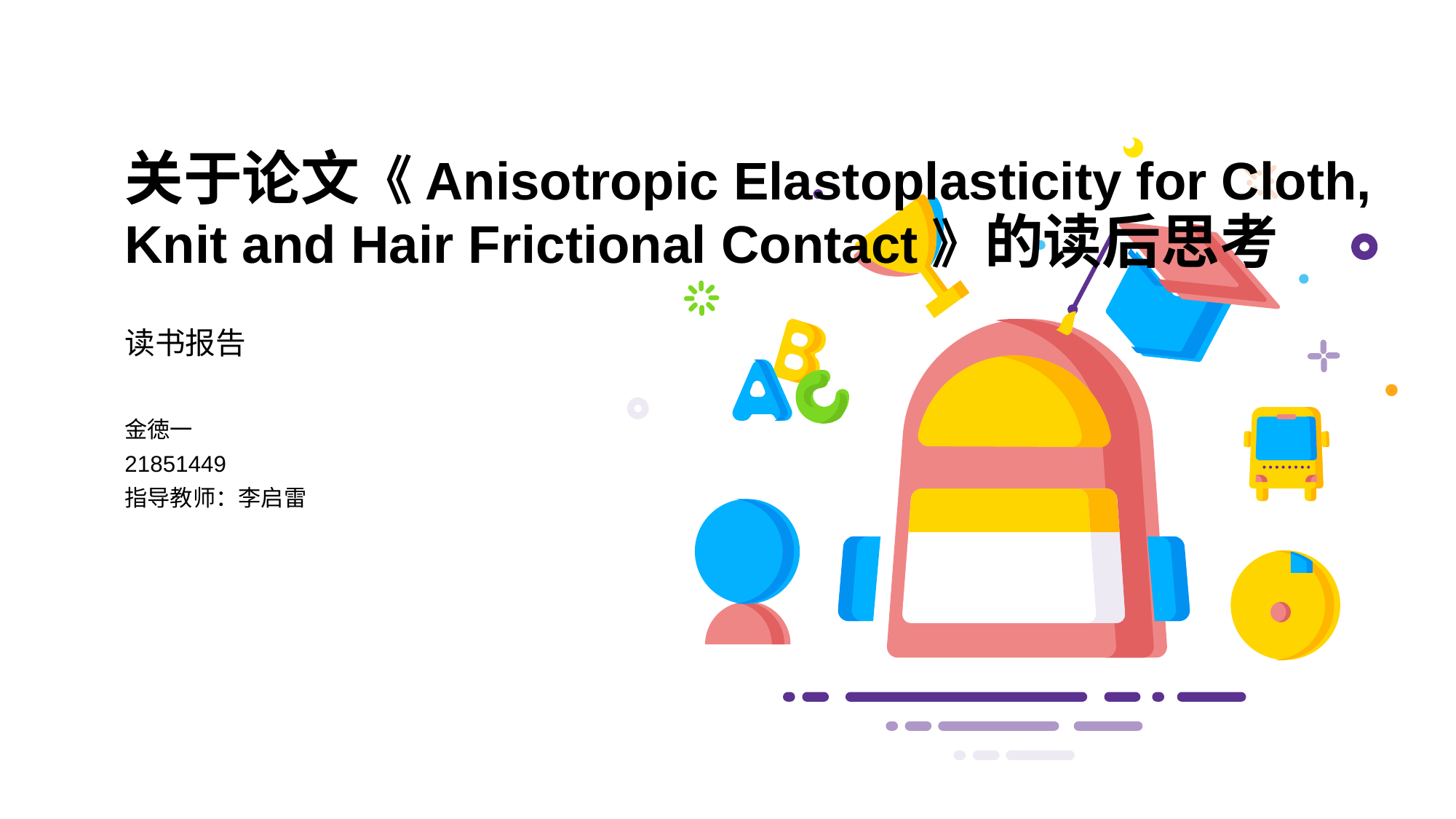

# 关于论文《Anisotropic Elastoplasticity for Cloth, Knit and Hair Frictional Contact》的读后思考
读书报告
金徳一
21851449
指导教师：李启雷